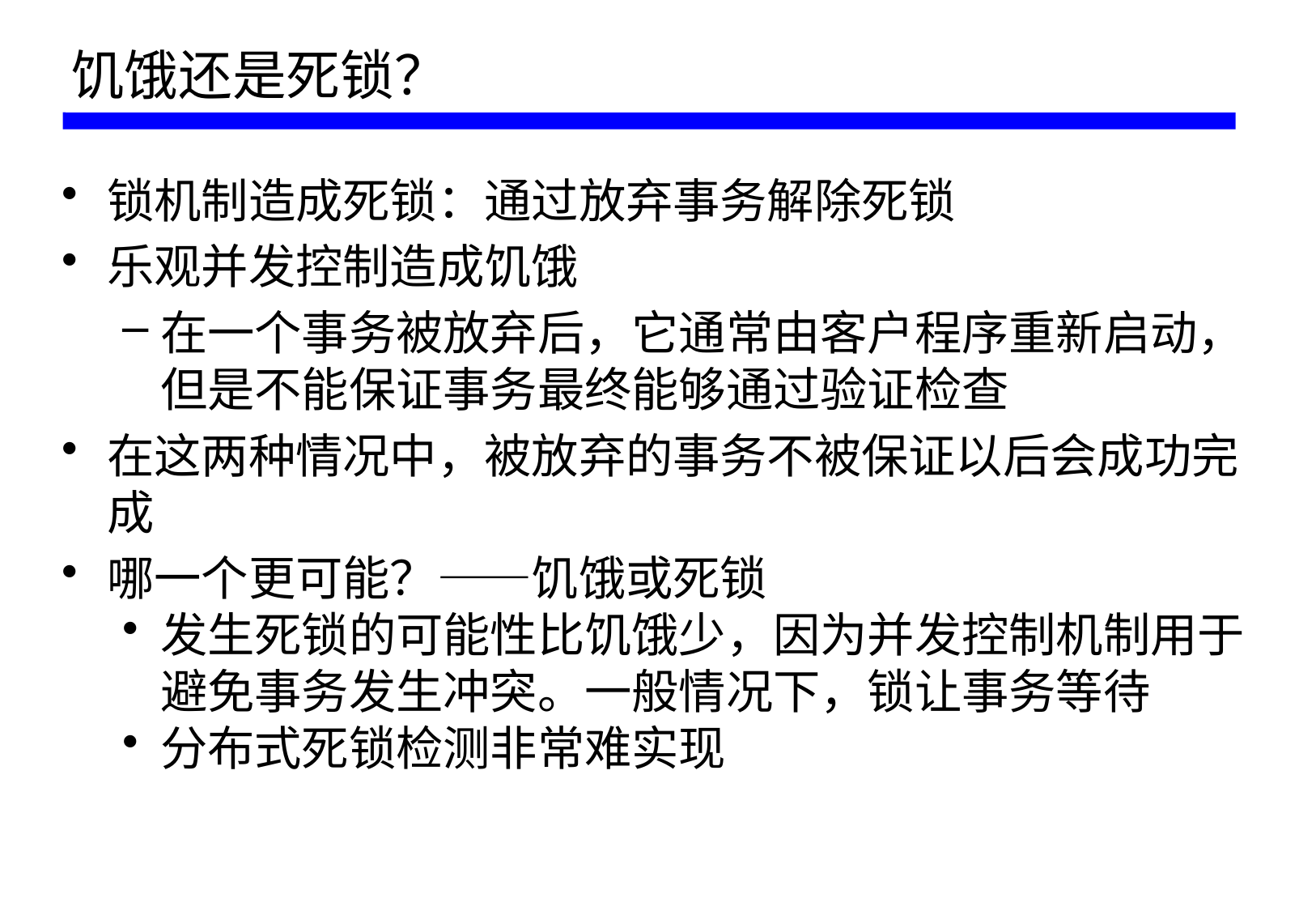

# 饥饿还是死锁？
锁机制造成死锁：通过放弃事务解除死锁
乐观并发控制造成饥饿
在一个事务被放弃后，它通常由客户程序重新启动，但是不能保证事务最终能够通过验证检查
在这两种情况中，被放弃的事务不被保证以后会成功完成
哪一个更可能？——饥饿或死锁
发生死锁的可能性比饥饿少，因为并发控制机制用于避免事务发生冲突。一般情况下，锁让事务等待
分布式死锁检测非常难实现